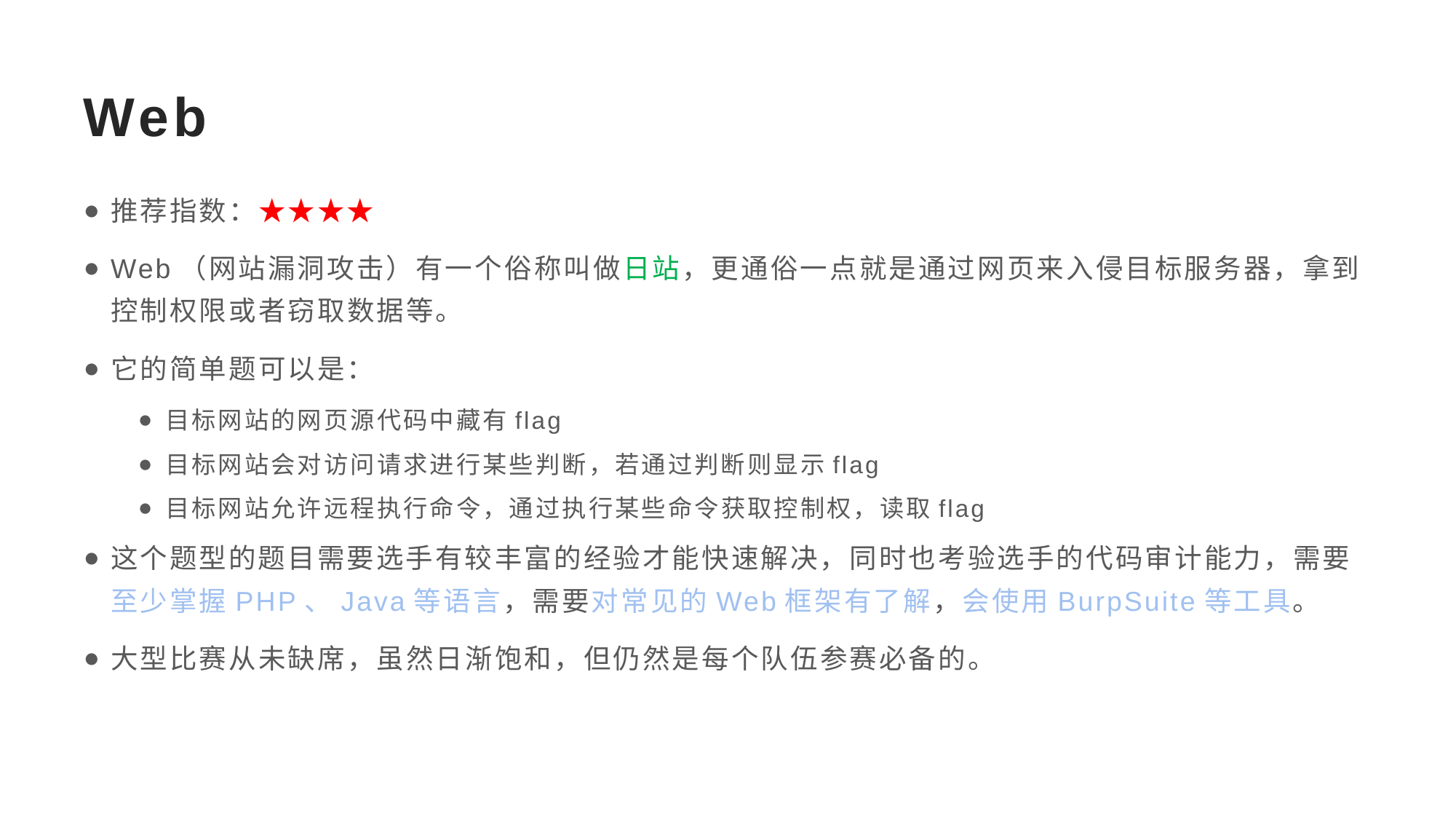

# Web
推荐指数：★★★★
Web（网站漏洞攻击）有一个俗称叫做日站，更通俗一点就是通过网页来入侵目标服务器，拿到控制权限或者窃取数据等。
它的简单题可以是：
目标网站的网页源代码中藏有flag
目标网站会对访问请求进行某些判断，若通过判断则显示flag
目标网站允许远程执行命令，通过执行某些命令获取控制权，读取flag
这个题型的题目需要选手有较丰富的经验才能快速解决，同时也考验选手的代码审计能力，需要至少掌握PHP、Java等语言，需要对常见的Web框架有了解，会使用BurpSuite等工具。
大型比赛从未缺席，虽然日渐饱和，但仍然是每个队伍参赛必备的。